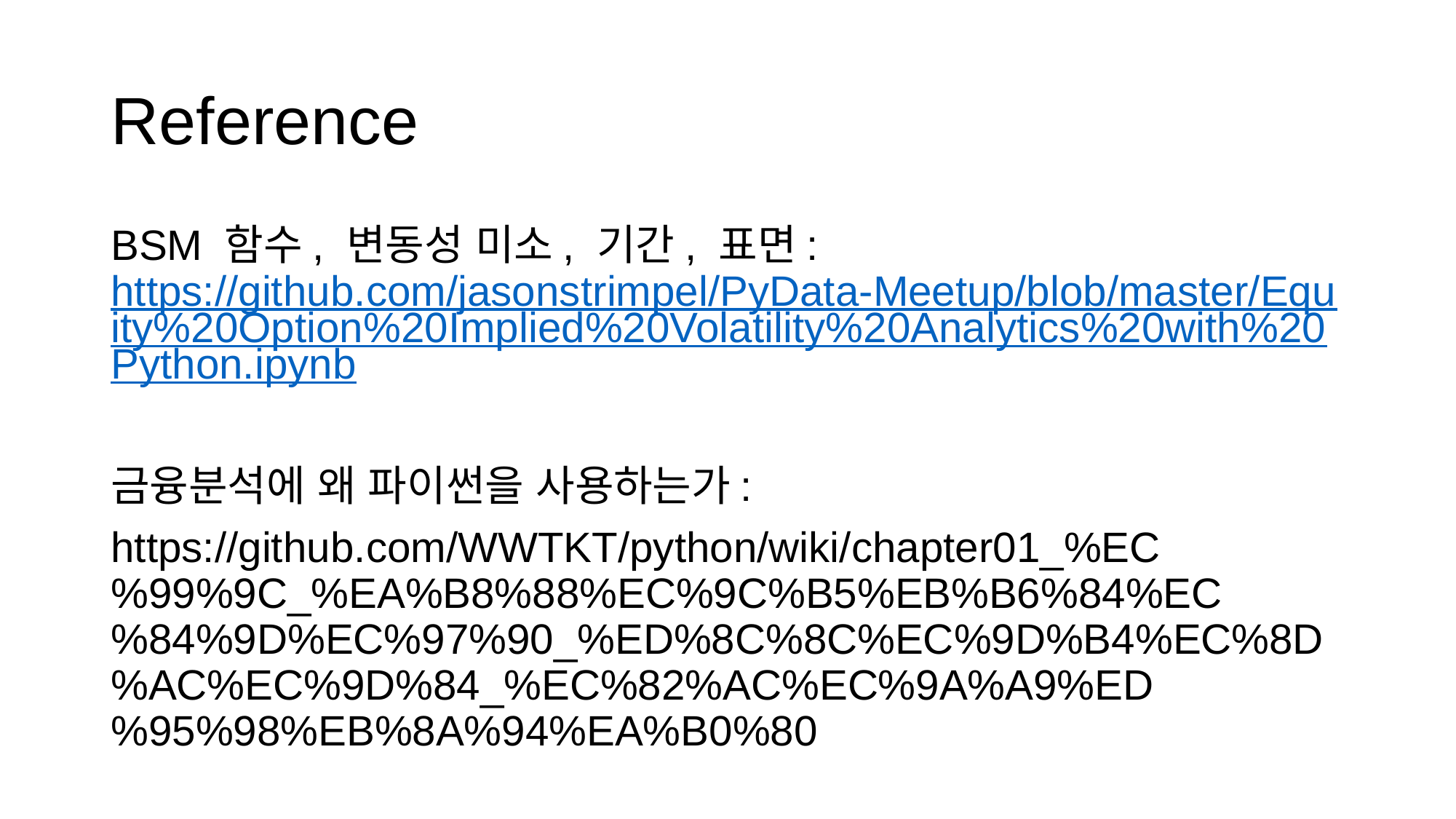

# Reference
BSM 함수, 변동성 미소, 기간, 표면: https://github.com/jasonstrimpel/PyData-Meetup/blob/master/Equity%20Option%20Implied%20Volatility%20Analytics%20with%20Python.ipynb

금융분석에 왜 파이썬을 사용하는가:
https://github.com/WWTKT/python/wiki/chapter01_%EC%99%9C_%EA%B8%88%EC%9C%B5%EB%B6%84%EC%84%9D%EC%97%90_%ED%8C%8C%EC%9D%B4%EC%8D%AC%EC%9D%84_%EC%82%AC%EC%9A%A9%ED%95%98%EB%8A%94%EA%B0%80